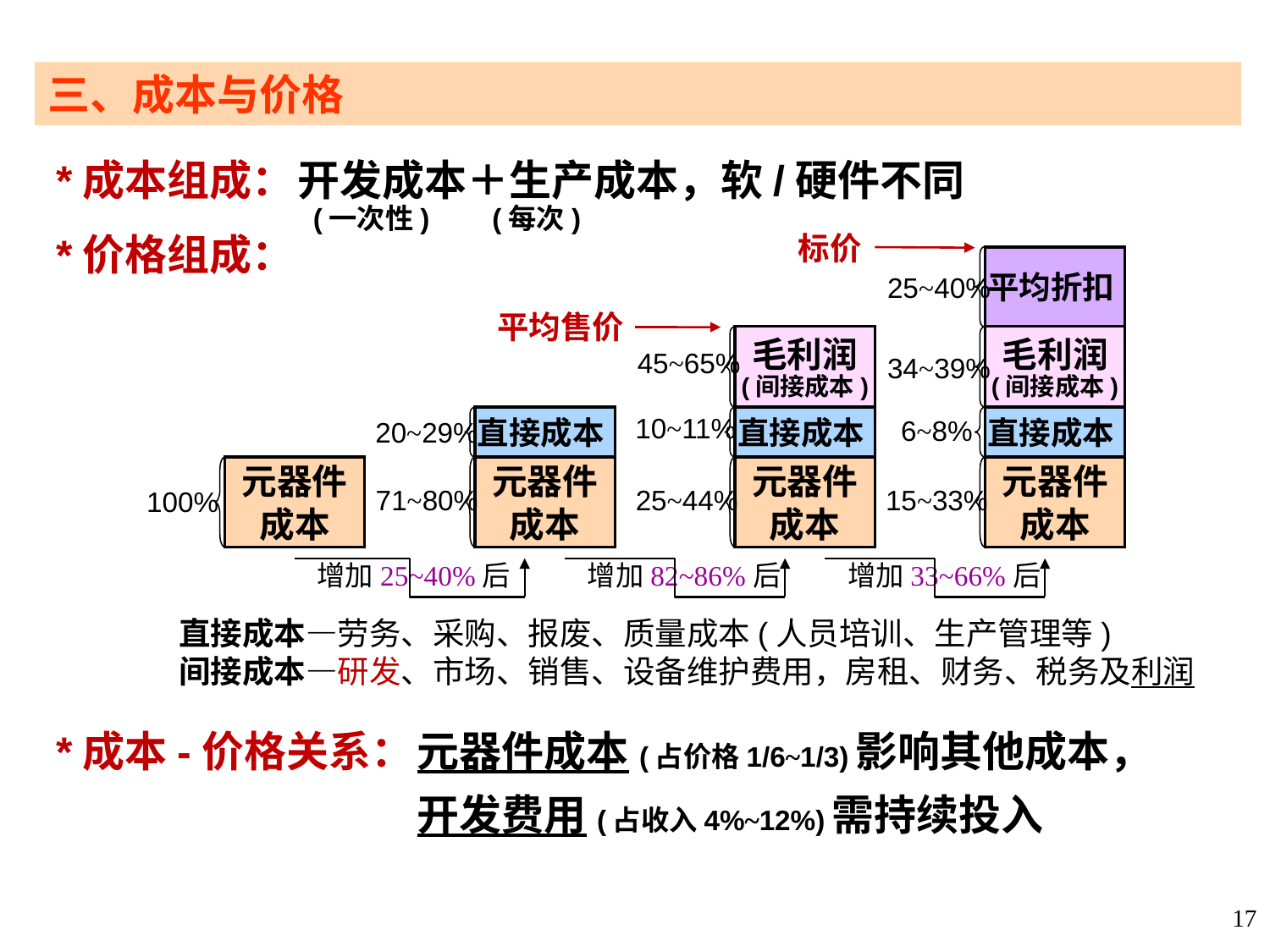

三、成本与价格
 *成本组成：
 *价格组成：

 *成本-价格关系：
开发成本＋生产成本，软/硬件不同
  (一次性)        (每次)
标价

平均折扣
25~40%
平均售价
毛利润
(间接成本)
毛利润
(间接成本)

45~65%
34~39%

直接成本

直接成本

直接成本
10~11%
  6~8%
20~29%
元器件
成本
元器件
成本
元器件
成本

元器件
成本

71~80%
25~44%
15~33%
100%
增加82~86%后
增加25~40%后
增加33~66%后
直接成本—劳务、采购、报废、质量成本(人员培训、生产管理等)
间接成本—研发、市场、销售、设备维护费用，房租、财务、税务及利润
元器件成本(占价格1/6~1/3)影响其他成本，
开发费用(占收入4%~12%)需持续投入

17